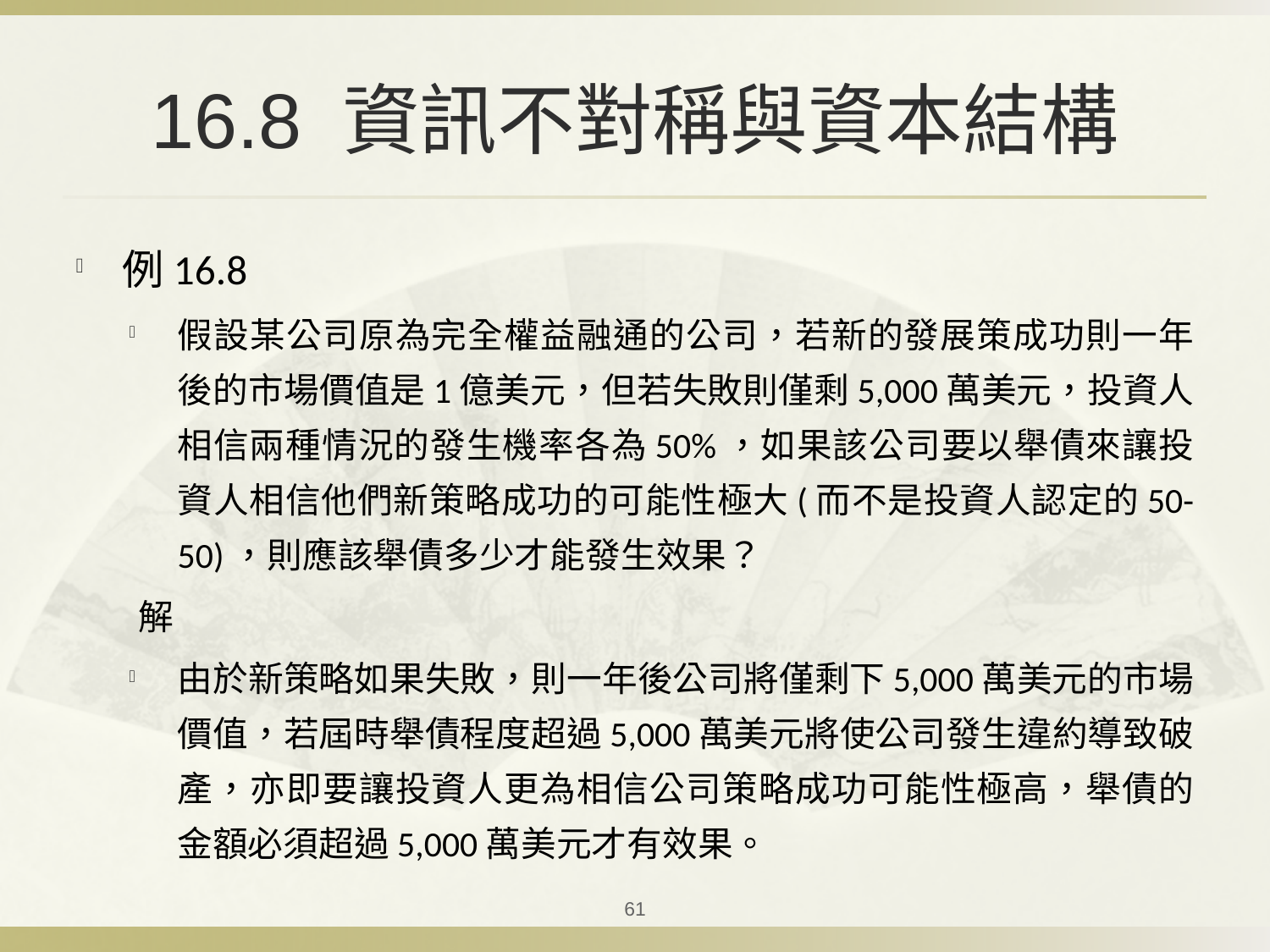

# 16.8 資訊不對稱與資本結構
例16.8
假設某公司原為完全權益融通的公司，若新的發展策成功則一年後的市場價值是1億美元，但若失敗則僅剩5,000萬美元，投資人相信兩種情況的發生機率各為50%，如果該公司要以舉債來讓投資人相信他們新策略成功的可能性極大(而不是投資人認定的50-50)，則應該舉債多少才能發生效果？
解
由於新策略如果失敗，則一年後公司將僅剩下5,000萬美元的市場價值，若屆時舉債程度超過5,000萬美元將使公司發生違約導致破產，亦即要讓投資人更為相信公司策略成功可能性極高，舉債的金額必須超過5,000萬美元才有效果。

61